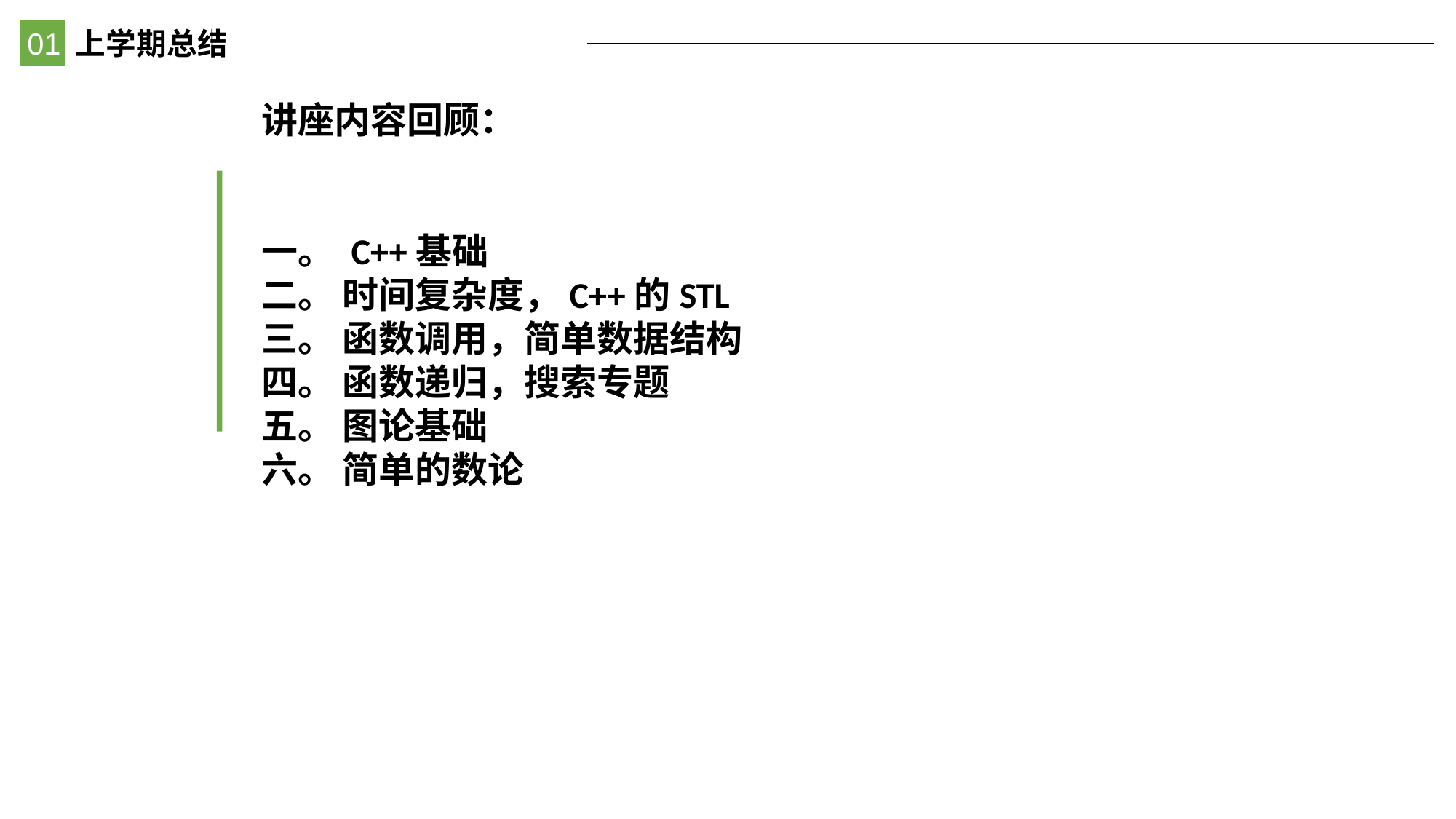

01
上学期总结

讲座内容回顾：

一。 C++基础
二。 时间复杂度，C++的STL
三。 函数调用，简单数据结构
四。 函数递归，搜索专题
五。 图论基础
六。 简单的数论